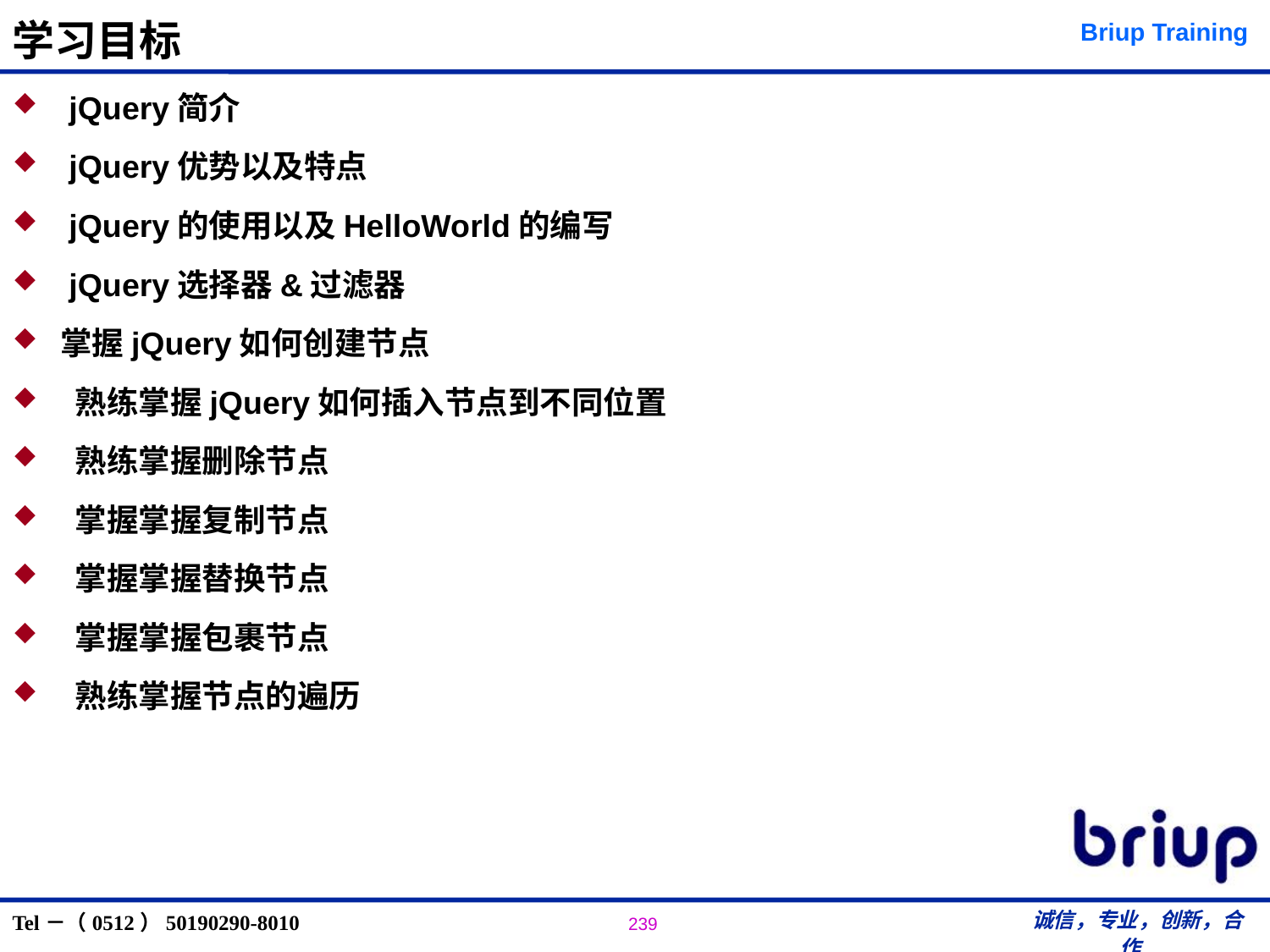

# 学习目标
 jQuery简介
 jQuery优势以及特点
 jQuery的使用以及HelloWorld的编写
 jQuery选择器&过滤器
掌握jQuery如何创建节点
 熟练掌握jQuery如何插入节点到不同位置
 熟练掌握删除节点
 掌握掌握复制节点
 掌握掌握替换节点
 掌握掌握包裹节点
 熟练掌握节点的遍历